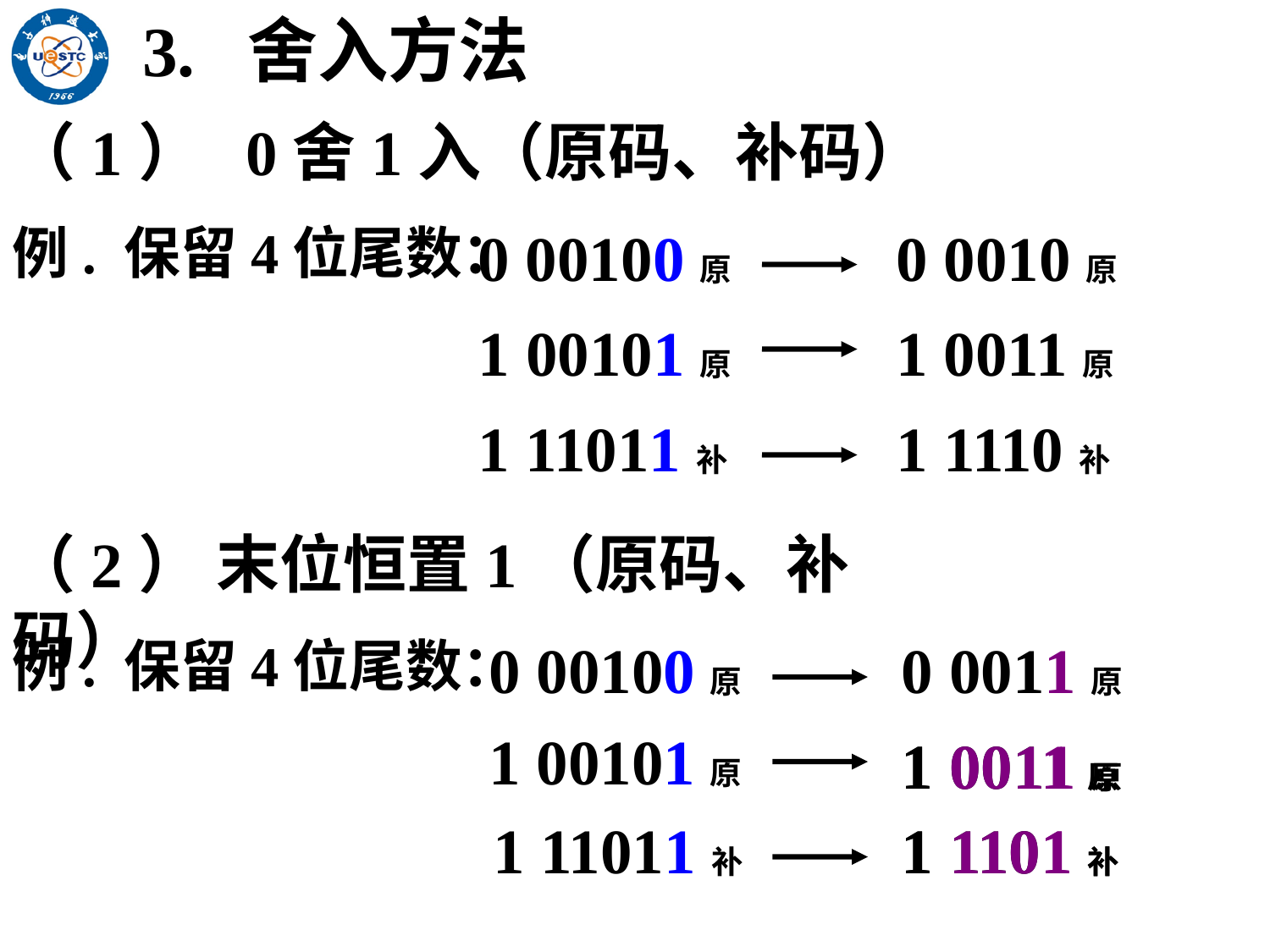

3.  舍入方法
（1）  0舍1入（原码、补码）
例. 保留4位尾数：
0 00100原
 0 0010原

1 00101原
 1 0011原

      1 11011补
   1 1110补

（2） 末位恒置1（原码、补码）
例. 保留4位尾数：
0 00100原
0 0011原

1 00101原
1 0011原
1 0011原

 1 11011补
1 1101补
1 1101补